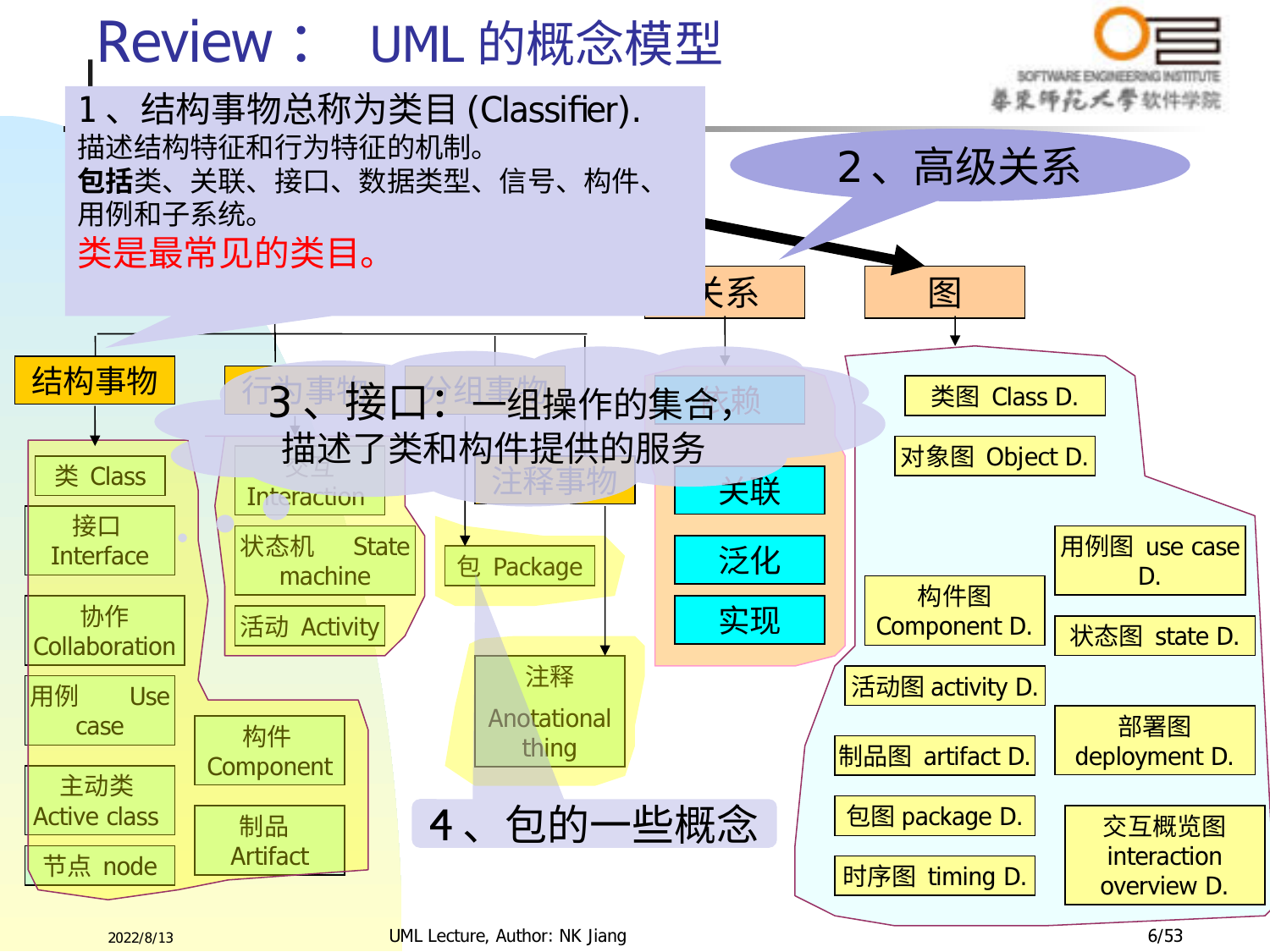

# Review： UML的概念模型
1、结构事物总称为类目(Classifier).
描述结构特征和行为特征的机制。
包括类、关联、接口、数据类型、信号、构件、用例和子系统。
类是最常见的类目。

2、高级关系
UML

事物
关系
图

结构事物
行为事物
分组事物

依赖
类图 Class D.

对象图 Object D.

交互 Interaction
状态机      State machine
活动 Activity
类 Class
接口Interface
协作 Collaboration
用例        Use case
构件Component
主动类  Active class
制品   Artifact
节点 node
注释事物
关联

用例图 use case D.
泛化
包 Package
构件图 Component D.
实现
状态图 state D.

注释
Anotational thing
活动图activity D.
部署图 deployment D.
制品图 artifact D.
包图package D.
交互概览图 interaction overview D.
时序图 timing D.

3、接口：一组操作的集合，描述了类和构件提供的服务
4、包的一些概念
2022/8/13
UML Lecture, Author: NK Jiang
6/53